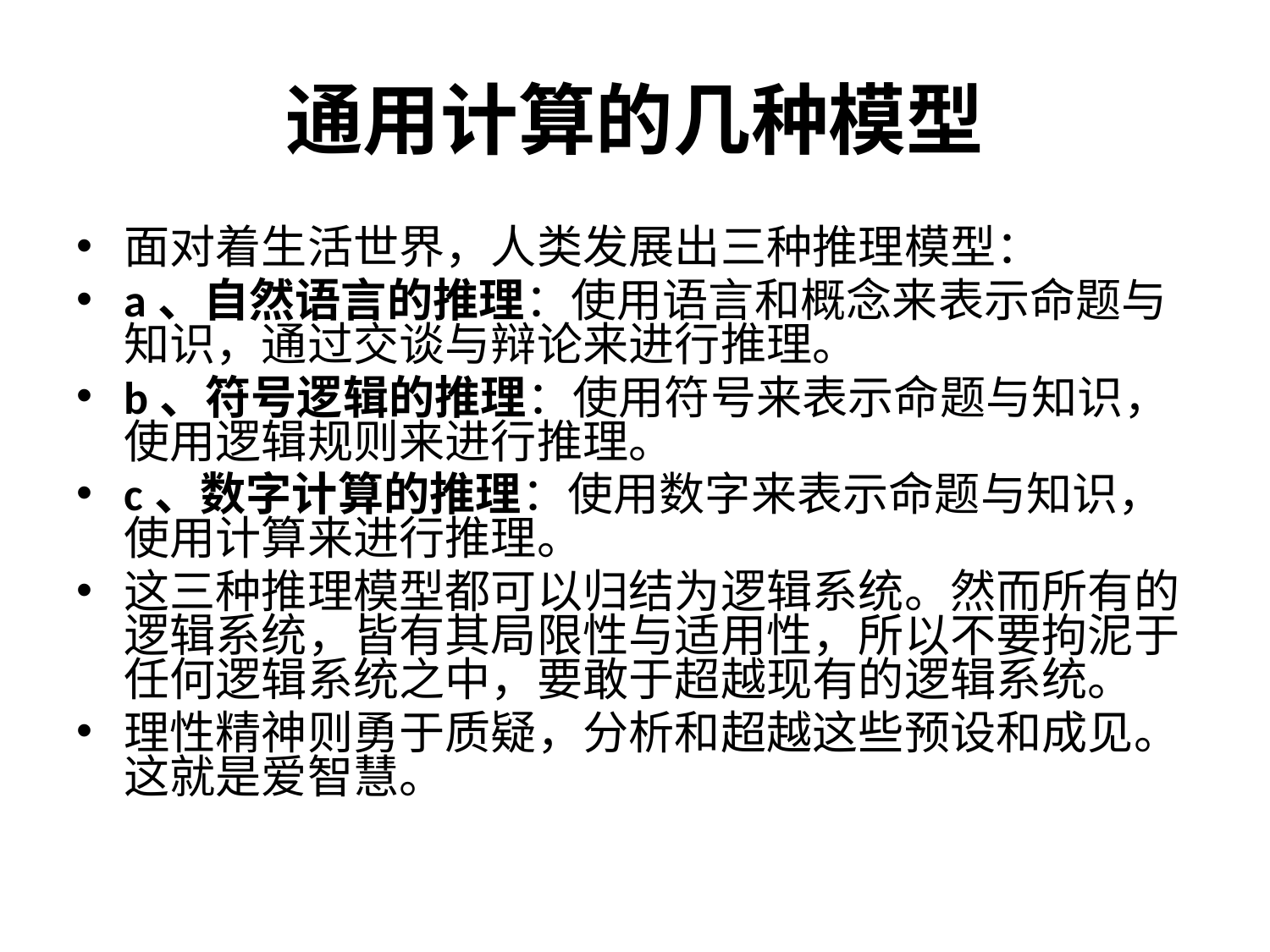

# 通用计算的几种模型
面对着生活世界，人类发展出三种推理模型：
a、自然语言的推理：使用语言和概念来表示命题与知识，通过交谈与辩论来进行推理。
b、符号逻辑的推理：使用符号来表示命题与知识，使用逻辑规则来进行推理。
c、数字计算的推理：使用数字来表示命题与知识，使用计算来进行推理。
这三种推理模型都可以归结为逻辑系统。然而所有的逻辑系统，皆有其局限性与适用性，所以不要拘泥于任何逻辑系统之中，要敢于超越现有的逻辑系统。
理性精神则勇于质疑，分析和超越这些预设和成见。这就是爱智慧。